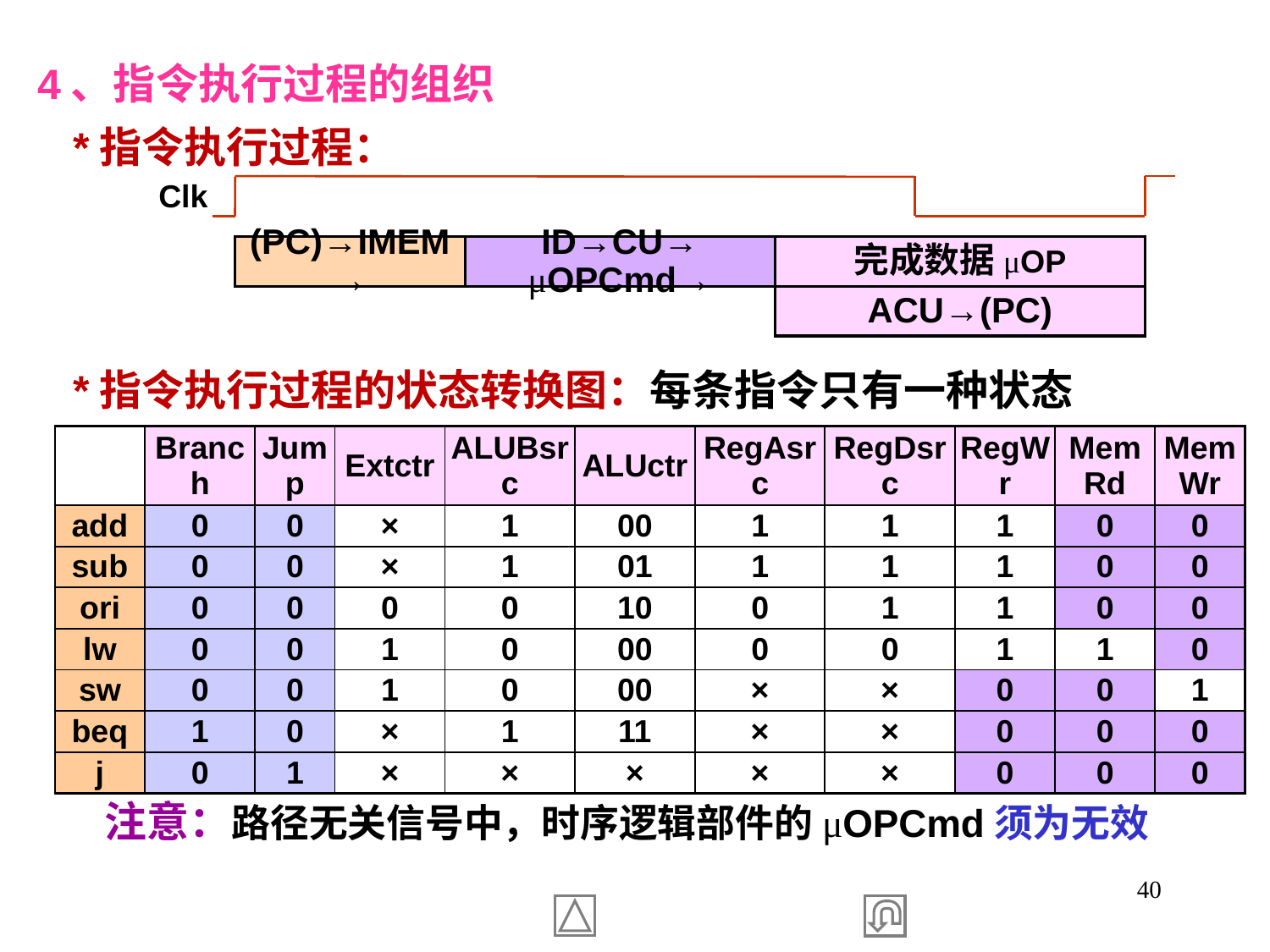

4、指令执行过程的组织
   *指令执行过程：
Clk
(PC)→IMEM→
ID→CU→ μOPCmd→
完成数据μOP
ACU→(PC)
   *指令执行过程的状态转换图：每条指令只有一种状态
|  | Branch | Jump | Extctr | ALUBsrc | ALUctr | RegAsrc | RegDsrc | RegWr | MemRd | MemWr |
| --- | --- | --- | --- | --- | --- | --- | --- | --- | --- | --- |
| add | 0 | 0 | × | 1 | 00 | 1 | 1 | 1 | 0 | 0 |
| sub | 0 | 0 | × | 1 | 01 | 1 | 1 | 1 | 0 | 0 |
| ori | 0 | 0 | 0 | 0 | 10 | 0 | 1 | 1 | 0 | 0 |
| lw | 0 | 0 | 1 | 0 | 00 | 0 | 0 | 1 | 1 | 0 |
| sw | 0 | 0 | 1 | 0 | 00 | × | × | 0 | 0 | 1 |
| beq | 1 | 0 | × | 1 | 11 | × | × | 0 | 0 | 0 |
| j | 0 | 1 | × | × | × | × | × | 0 | 0 | 0 |
      注意：路径无关信号中，时序逻辑部件的μOPCmd须为无效
40